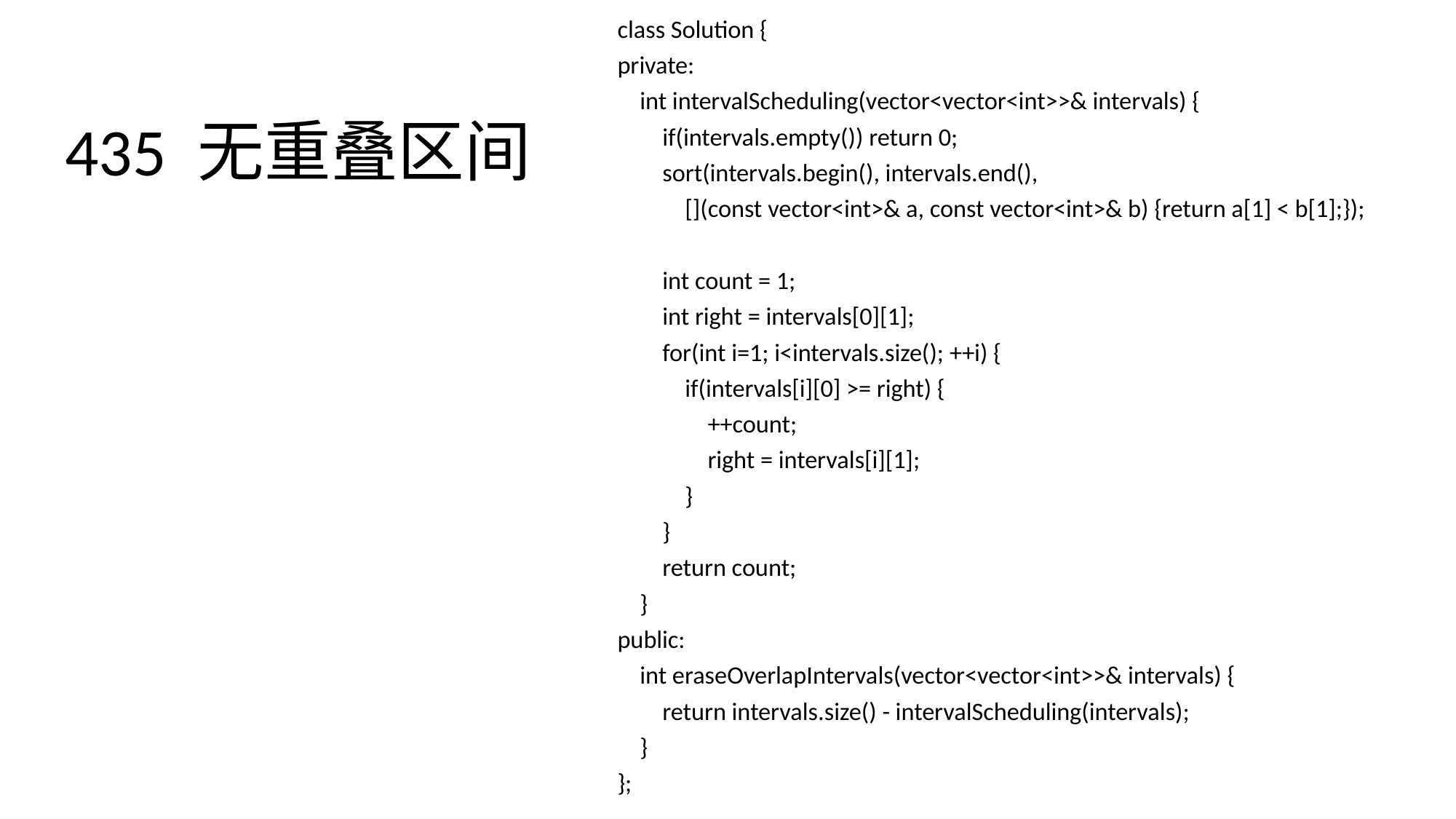

class Solution {
private:
    int intervalScheduling(vector<vector<int>>& intervals) {
        if(intervals.empty()) return 0;
        sort(intervals.begin(), intervals.end(),
            [](const vector<int>& a, const vector<int>& b) {return a[1] < b[1];});

        int count = 1;
        int right = intervals[0][1];
        for(int i=1; i<intervals.size(); ++i) {
            if(intervals[i][0] >= right) {
                ++count;
                right = intervals[i][1];
            }
        }
        return count;
    }
public:
    int eraseOverlapIntervals(vector<vector<int>>& intervals) {
        return intervals.size() - intervalScheduling(intervals);
    }
};
# 435 无重叠区间